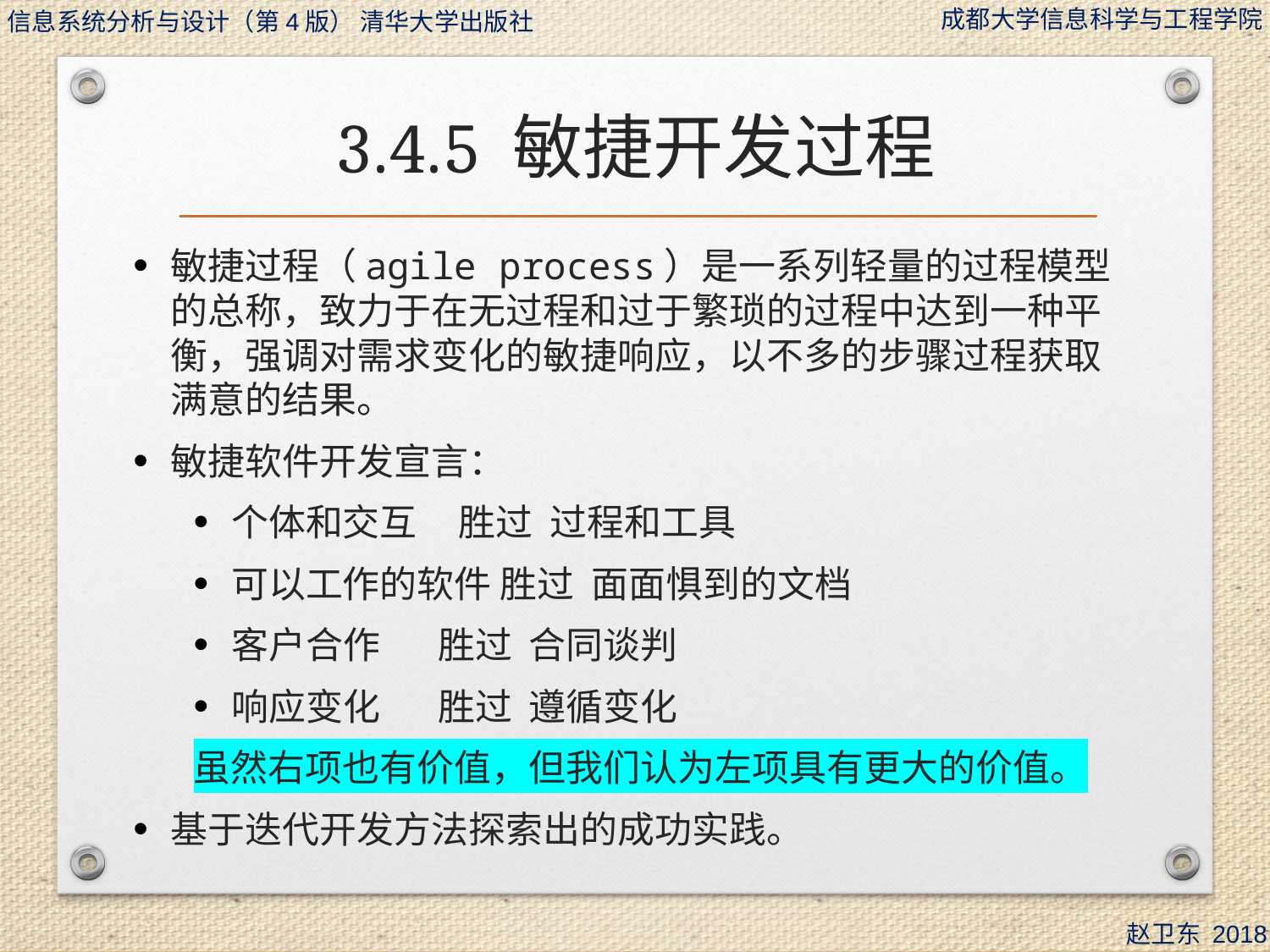

# 3.4.5 敏捷开发过程
敏捷过程（agile process）是一系列轻量的过程模型的总称，致力于在无过程和过于繁琐的过程中达到一种平衡，强调对需求变化的敏捷响应，以不多的步骤过程获取满意的结果。
敏捷软件开发宣言：
个体和交互     胜过  过程和工具
可以工作的软件 胜过  面面惧到的文档
客户合作       胜过  合同谈判
响应变化       胜过  遵循变化
虽然右项也有价值，但我们认为左项具有更大的价值。
基于迭代开发方法探索出的成功实践。